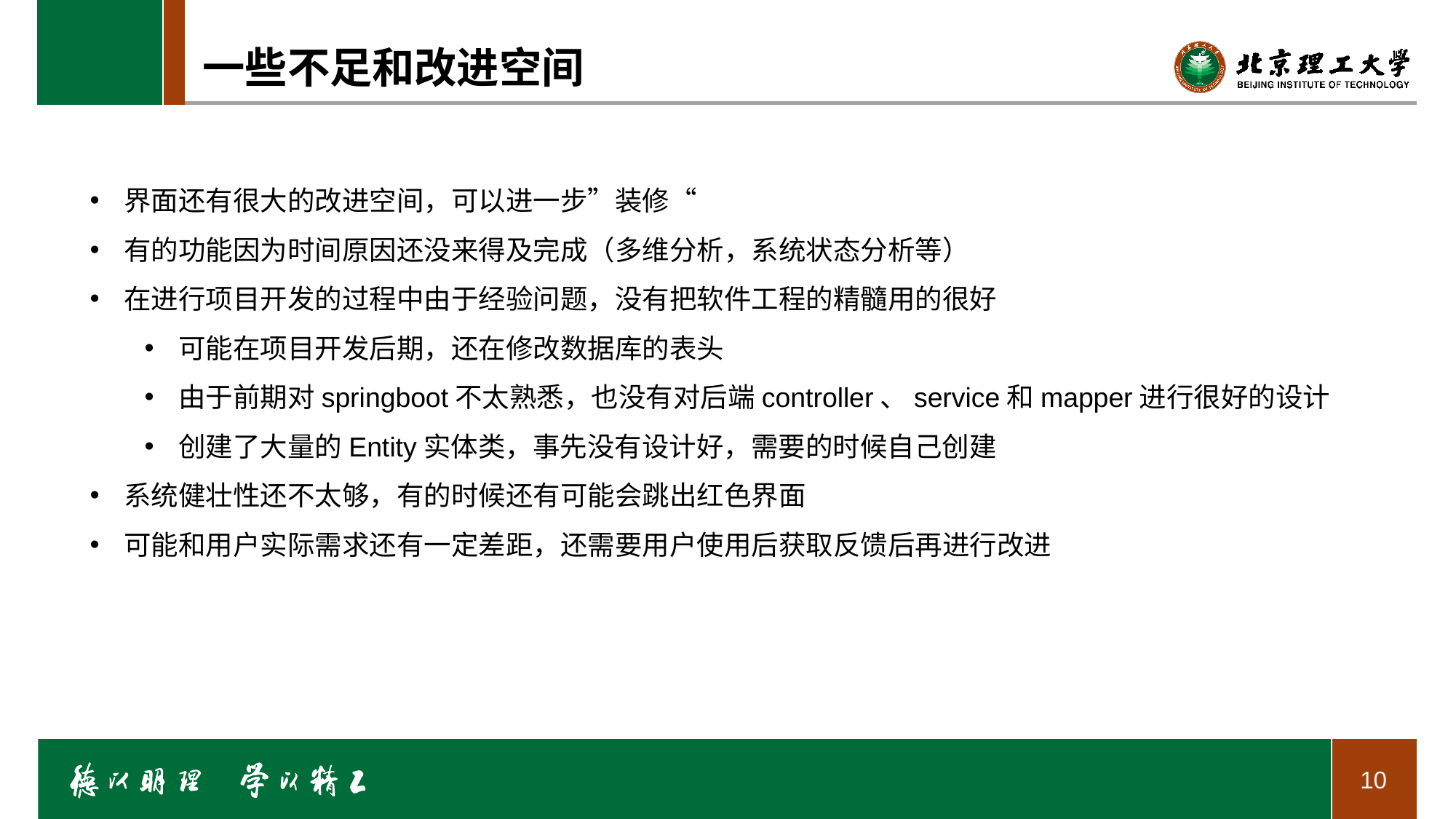

# 一些不足和改进空间
界面还有很大的改进空间，可以进一步”装修“
有的功能因为时间原因还没来得及完成（多维分析，系统状态分析等）
在进行项目开发的过程中由于经验问题，没有把软件工程的精髓用的很好
可能在项目开发后期，还在修改数据库的表头
由于前期对springboot不太熟悉，也没有对后端controller、service和mapper进行很好的设计
创建了大量的Entity实体类，事先没有设计好，需要的时候自己创建
系统健壮性还不太够，有的时候还有可能会跳出红色界面
可能和用户实际需求还有一定差距，还需要用户使用后获取反馈后再进行改进